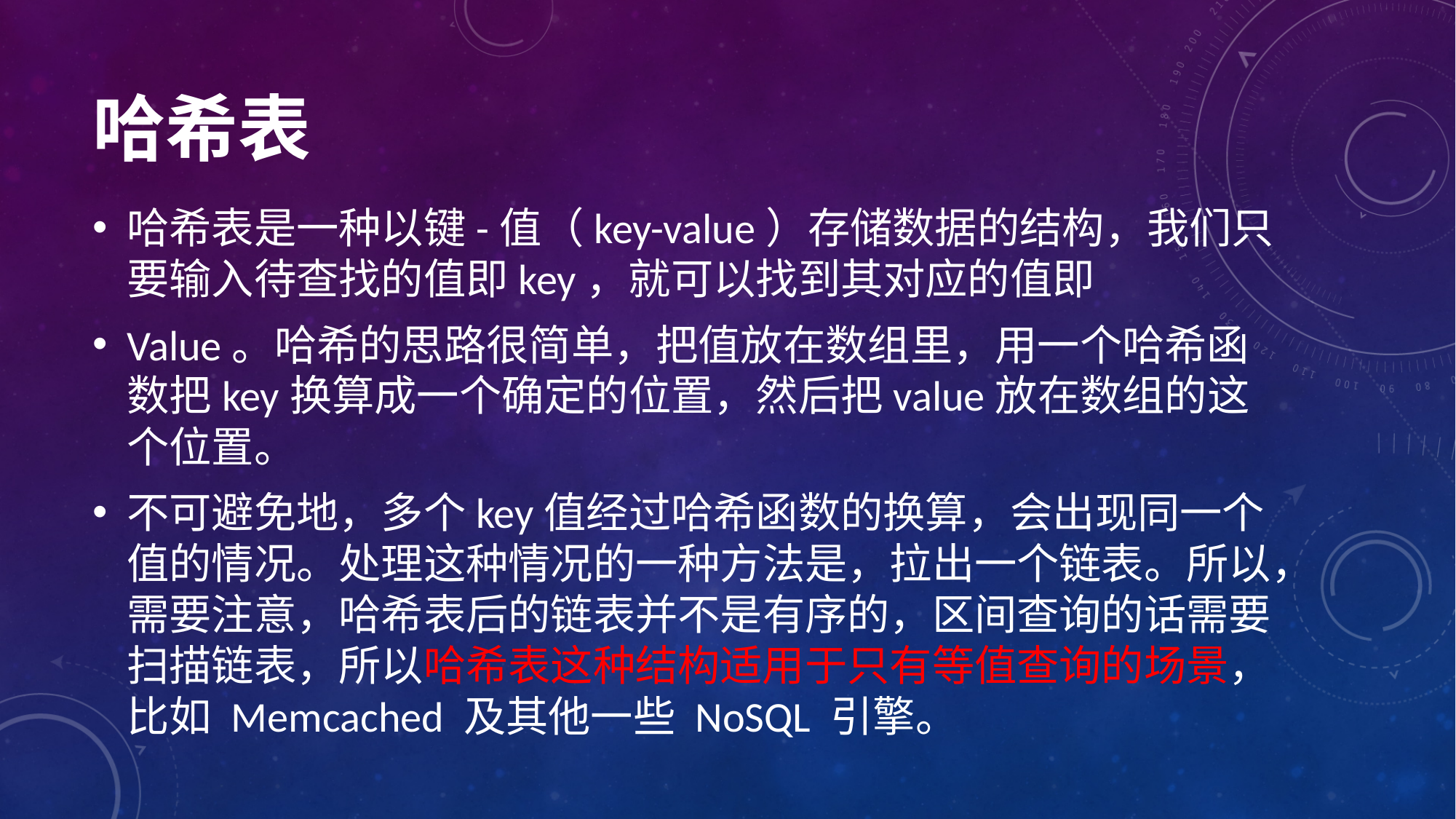

# 哈希表
哈希表是一种以键-值（key-value）存储数据的结构，我们只要输入待查找的值即key，就可以找到其对应的值即
Value。哈希的思路很简单，把值放在数组里，用一个哈希函数把key换算成一个确定的位置，然后把value放在数组的这个位置。
不可避免地，多个key值经过哈希函数的换算，会出现同一个值的情况。处理这种情况的一种方法是，拉出一个链表。所以，需要注意，哈希表后的链表并不是有序的，区间查询的话需要扫描链表，所以哈希表这种结构适用于只有等值查询的场景，比如 Memcached 及其他一些 NoSQL 引擎。